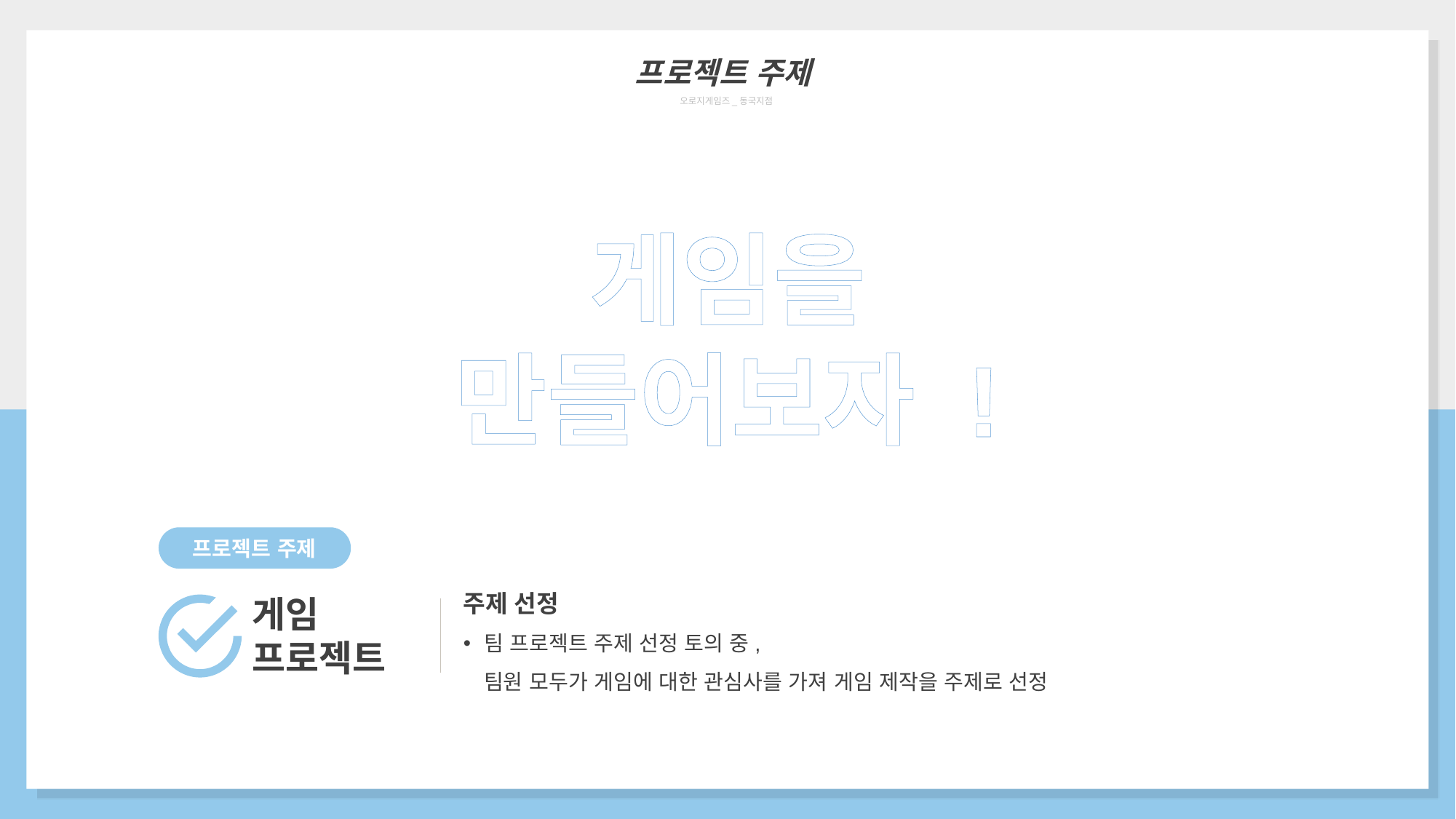

프로젝트 주제
오로지게임즈_동국지점
게임을
만들어보자 !
프로젝트 주제
주제 선정
팀 프로젝트 주제 선정 토의 중,
팀원 모두가 게임에 대한 관심사를 가져 게임 제작을 주제로 선정

게임
프로젝트